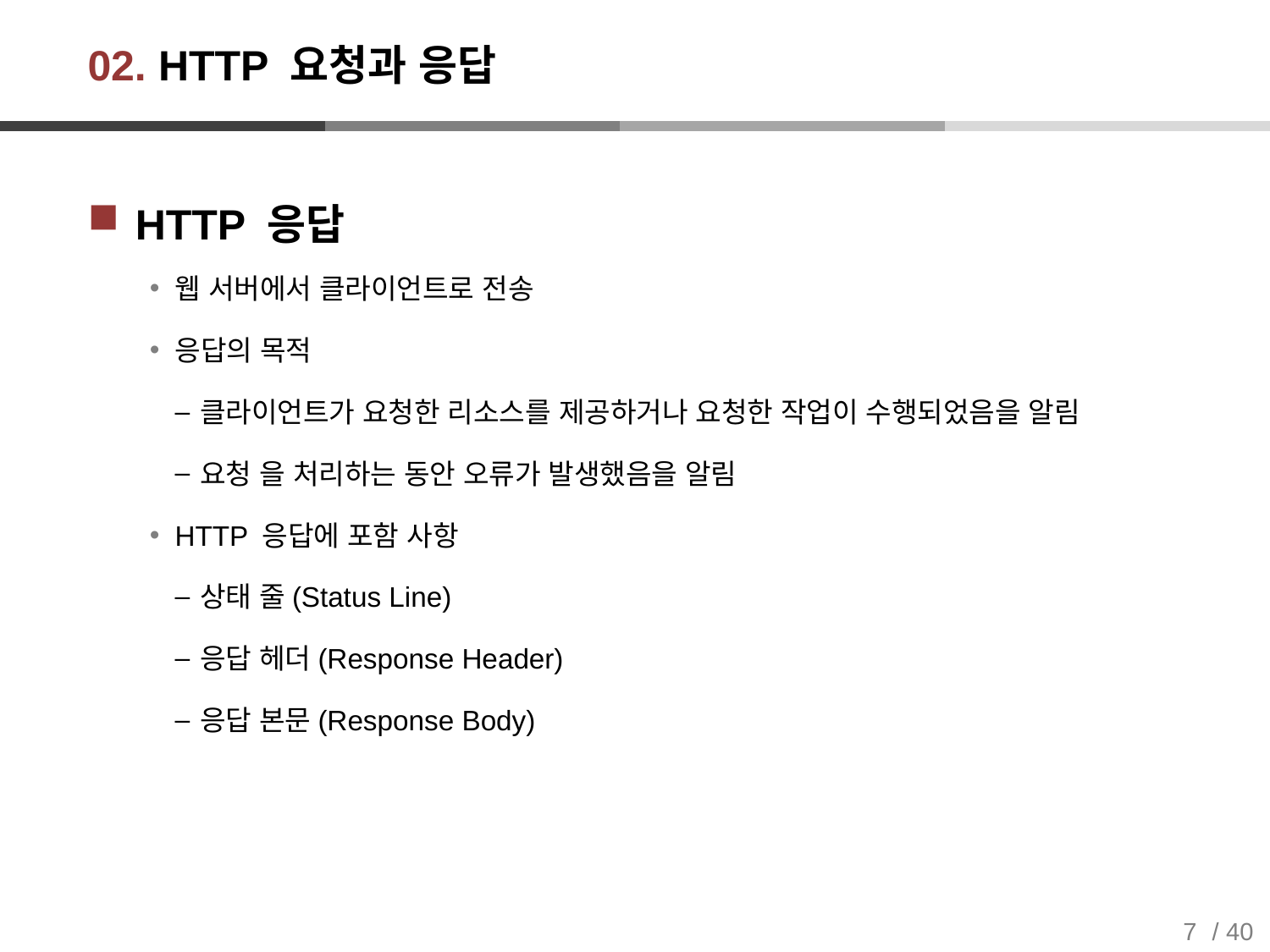

# 02. HTTP 요청과 응답
HTTP 응답
웹 서버에서 클라이언트로 전송
응답의 목적
클라이언트가 요청한 리소스를 제공하거나 요청한 작업이 수행되었음을 알림
요청 을 처리하는 동안 오류가 발생했음을 알림
HTTP 응답에 포함 사항
상태 줄(Status Line)
응답 헤더(Response Header)
응답 본문(Response Body)